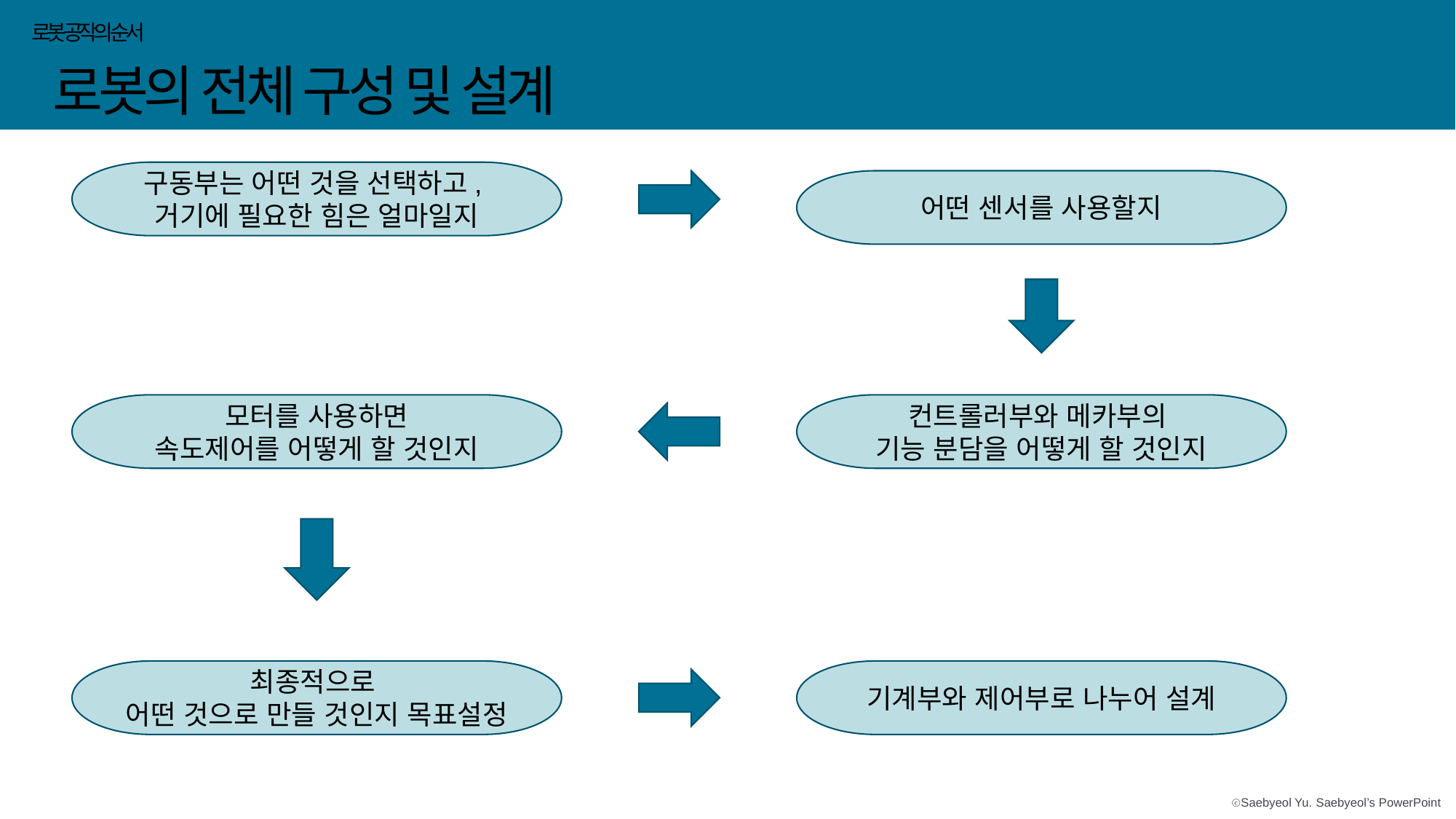

로봇의 전체 구성 및 설계

로봇 공작의 순서
구동부는 어떤 것을 선택하고,
거기에 필요한 힘은 얼마일지

어떤 센서를 사용할지

모터를 사용하면
속도제어를 어떻게 할 것인지
컨트롤러부와 메카부의
기능 분담을 어떻게 할 것인지

최종적으로
어떤 것으로 만들 것인지 목표설정
기계부와 제어부로 나누어 설계